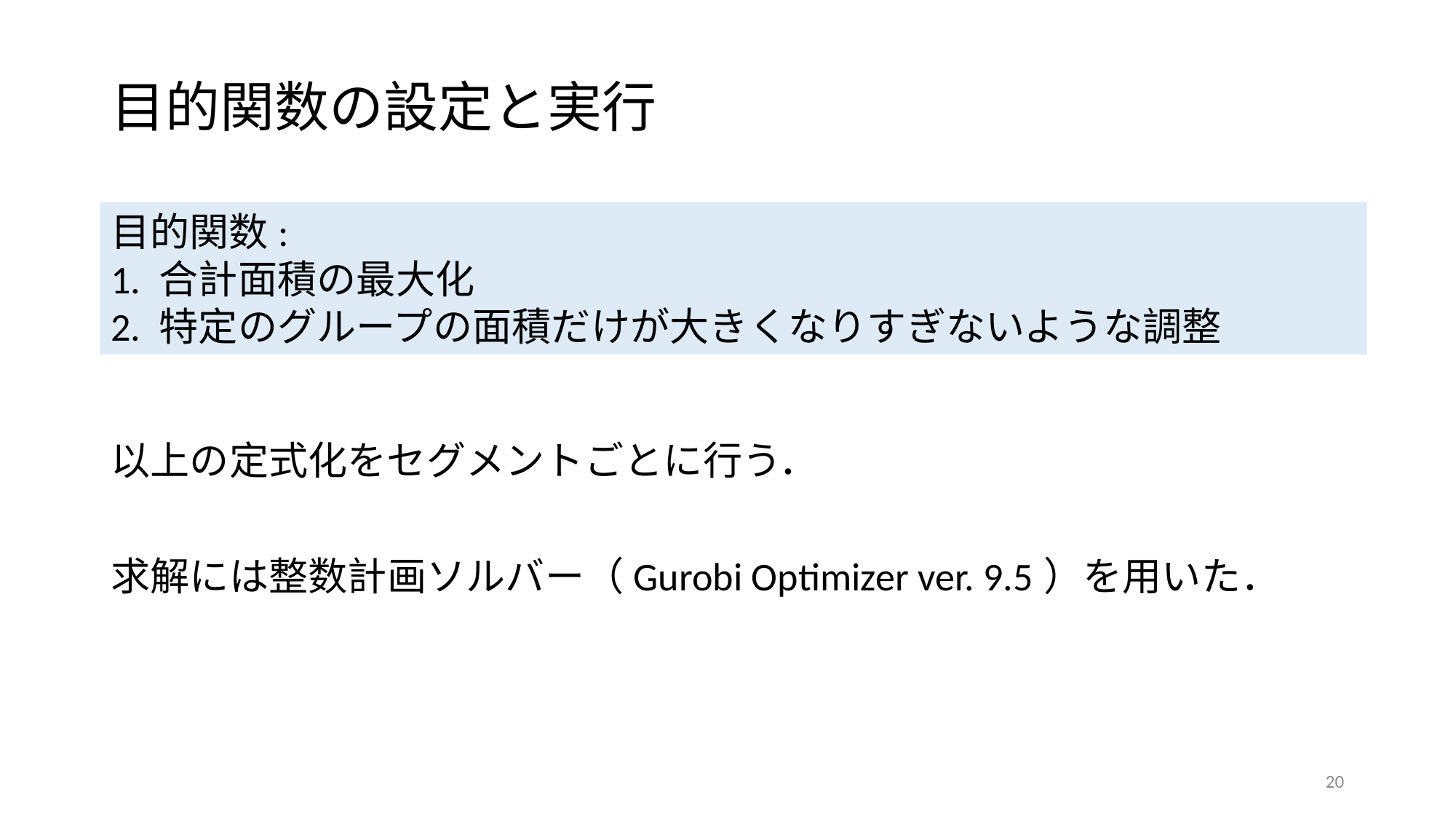

# 目的関数の設定と実行
目的関数:
1. 合計面積の最大化
2. 特定のグループの面積だけが大きくなりすぎないような調整
以上の定式化をセグメントごとに行う．

求解には整数計画ソルバー（Gurobi Optimizer ver. 9.5）を用いた．

20